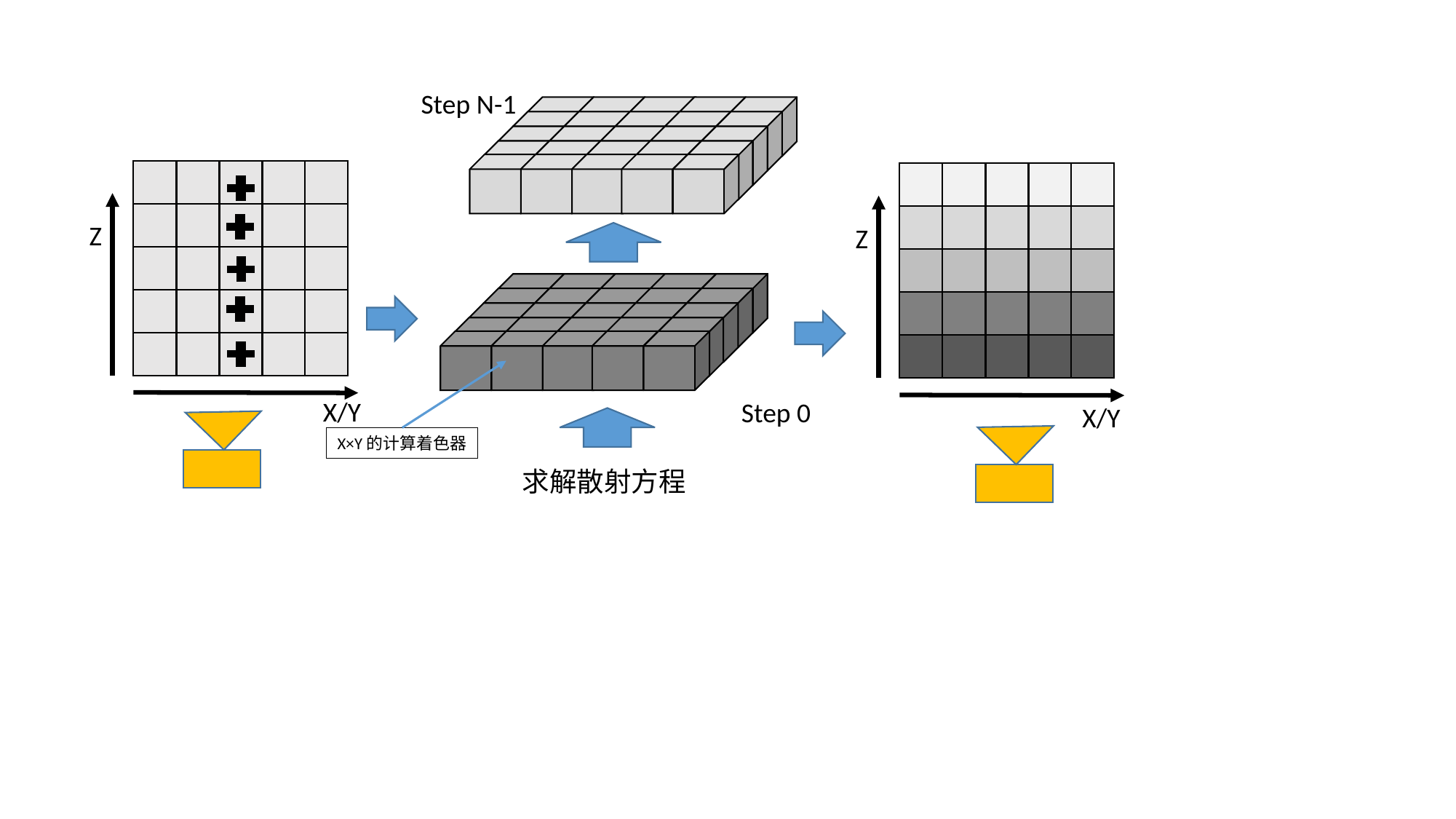

Step N-1

Z

Z

X/Y
Step 0
X/Y

X×Y的计算着色器

求解散射方程